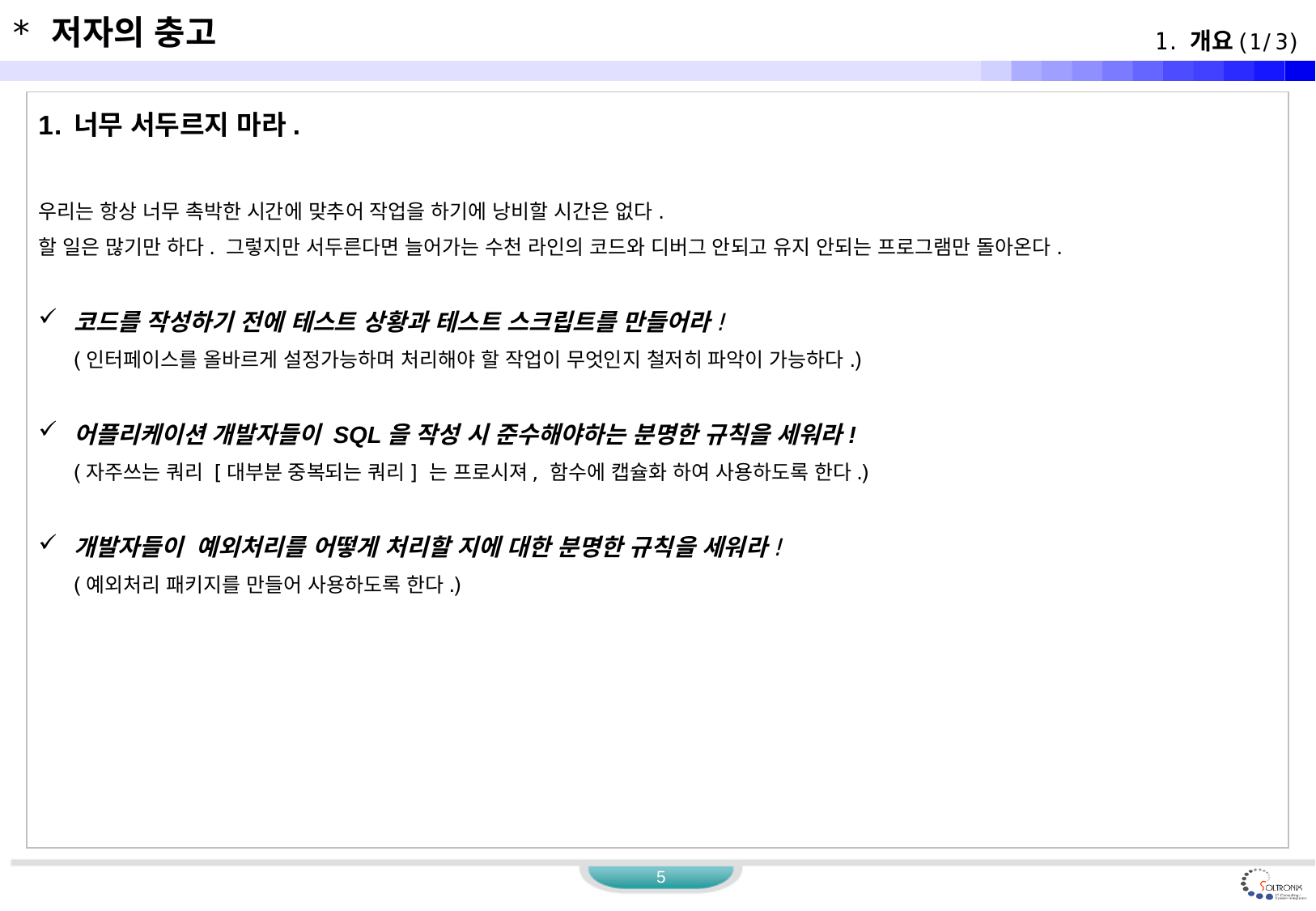

* 저자의 충고
1. 개요(1/3)
너무 서두르지 마라.

우리는 항상 너무 촉박한 시간에 맞추어 작업을 하기에 낭비할 시간은 없다.
할 일은 많기만 하다. 그렇지만 서두른다면 늘어가는 수천 라인의 코드와 디버그 안되고 유지 안되는 프로그램만 돌아온다.

코드를 작성하기 전에 테스트 상황과 테스트 스크립트를 만들어라!
	(인터페이스를 올바르게 설정가능하며 처리해야 할 작업이 무엇인지 철저히 파악이 가능하다.)

어플리케이션 개발자들이 SQL을 작성 시 준수해야하는 분명한 규칙을 세워라!
	(자주쓰는 쿼리 [대부분 중복되는 쿼리] 는 프로시져, 함수에 캡슐화 하여 사용하도록 한다.)

개발자들이  예외처리를 어떻게 처리할 지에 대한 분명한 규칙을 세워라!
	(예외처리 패키지를 만들어 사용하도록 한다.)